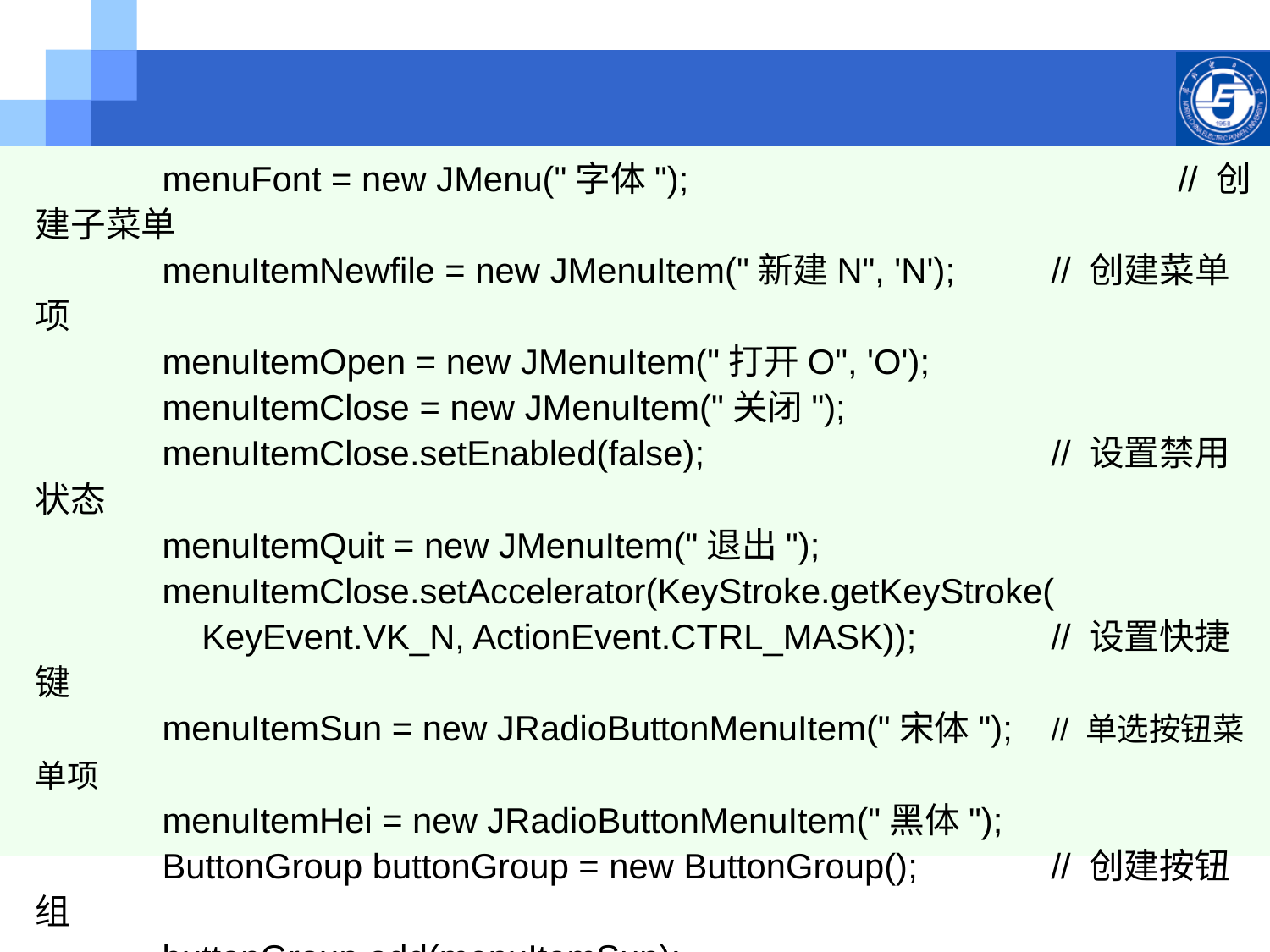

menuFont = new JMenu("字体");				// 创建子菜单
		menuItemNewfile = new JMenuItem("新建N", 'N'); 	// 创建菜单项
		menuItemOpen = new JMenuItem("打开O", 'O');
		menuItemClose = new JMenuItem("关闭");
		menuItemClose.setEnabled(false);			// 设置禁用状态
		menuItemQuit = new JMenuItem("退出");
		menuItemClose.setAccelerator(KeyStroke.getKeyStroke(
                      KeyEvent.VK_N, ActionEvent.CTRL_MASK)); 	// 设置快捷键
		menuItemSun = new JRadioButtonMenuItem("宋体");  	// 单选按钮菜单项
		menuItemHei = new JRadioButtonMenuItem("黑体");
		ButtonGroup buttonGroup = new ButtonGroup();		// 创建按钮组
		buttonGroup.add(menuItemSun);
		buttonGroup.add(menuItemHei);
		menuItemBold = new JCheckBoxMenuItem("粗体"); 	// 复选框菜单项
		menuItemItalic = new JCheckBoxMenuItem("斜体");